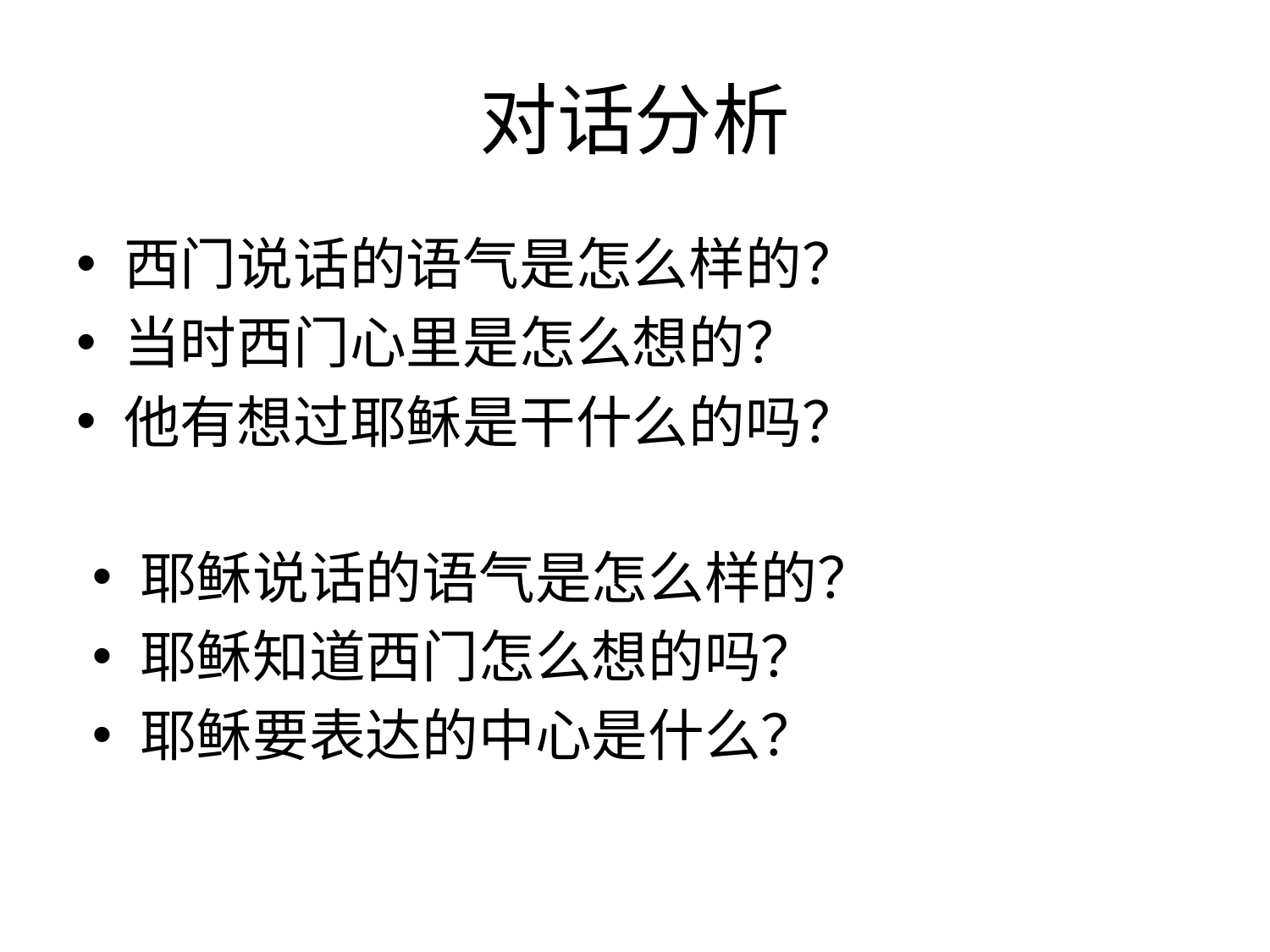

# 对话分析
西门说话的语气是怎么样的？
当时西门心里是怎么想的？
他有想过耶稣是干什么的吗？

耶稣说话的语气是怎么样的？
耶稣知道西门怎么想的吗？
耶稣要表达的中心是什么？